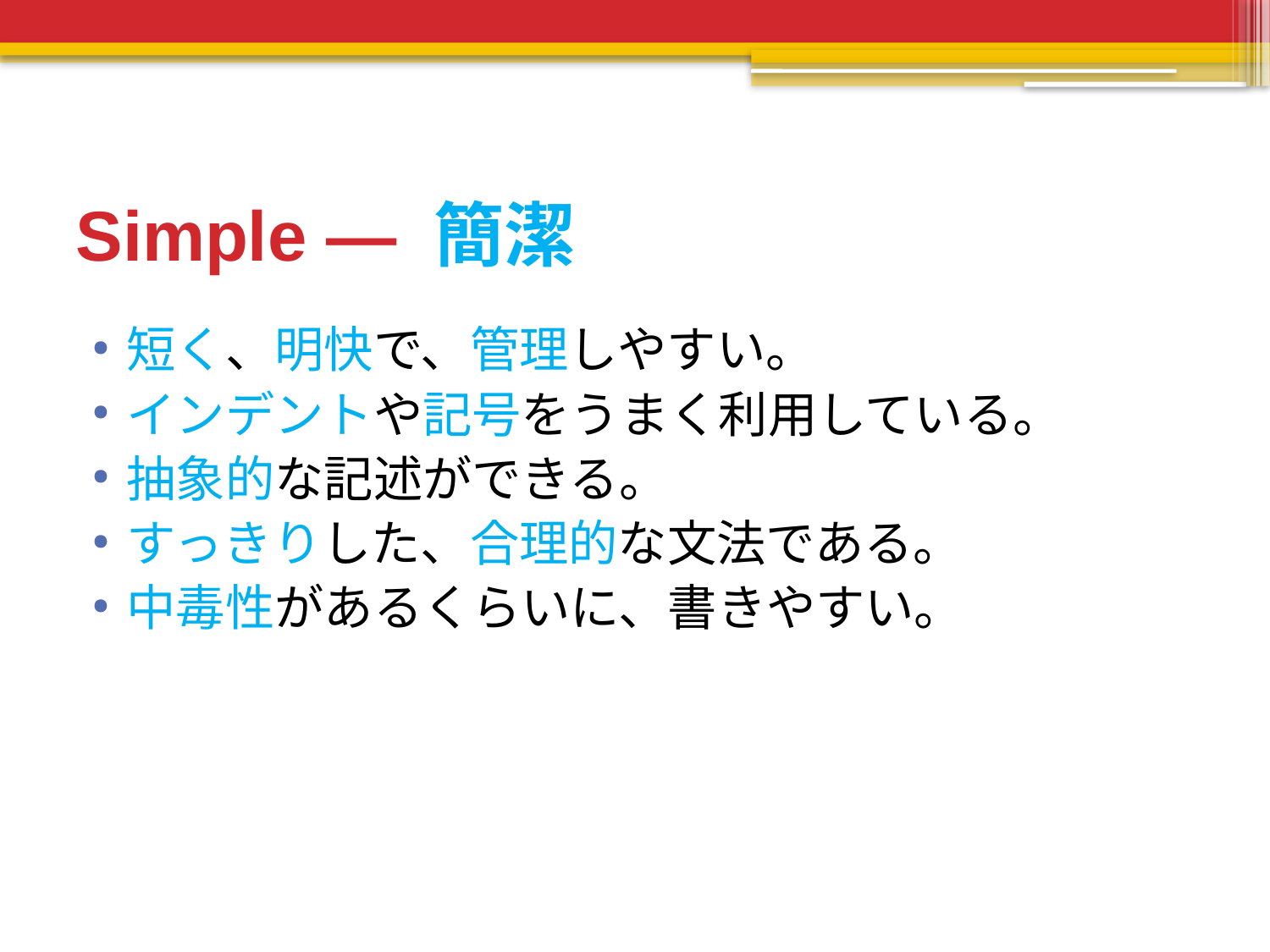

# Simple ― 簡潔
短く、明快で、管理しやすい。
インデントや記号をうまく利用している。
抽象的な記述ができる。
すっきりした、合理的な文法である。
中毒性があるくらいに、書きやすい。